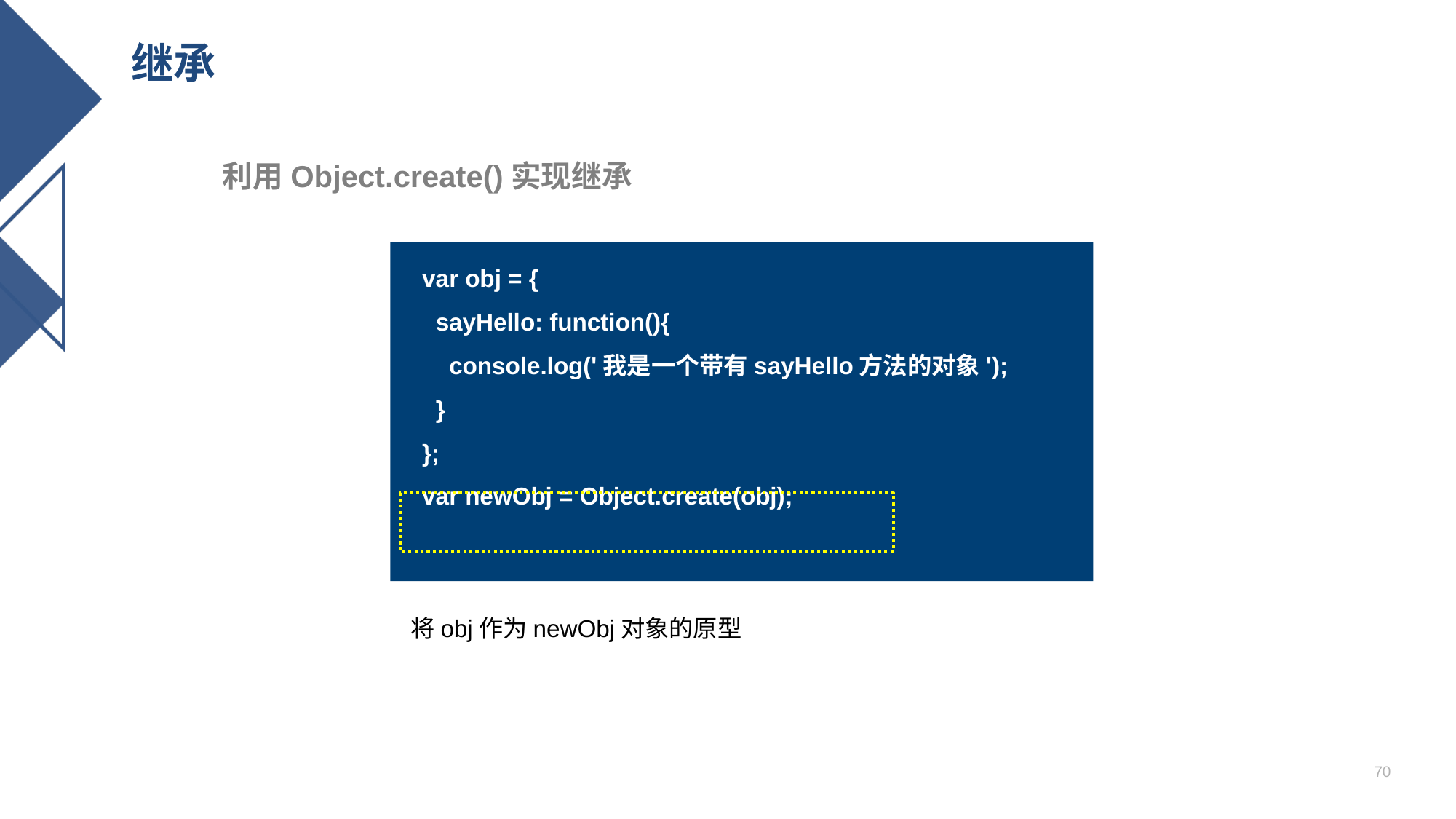

# 继承
利用Object.create()实现继承

var obj = {
  sayHello: function(){
    console.log('我是一个带有sayHello方法的对象');
  }
};
var newObj = Object.create(obj);

将obj作为newObj对象的原型
70